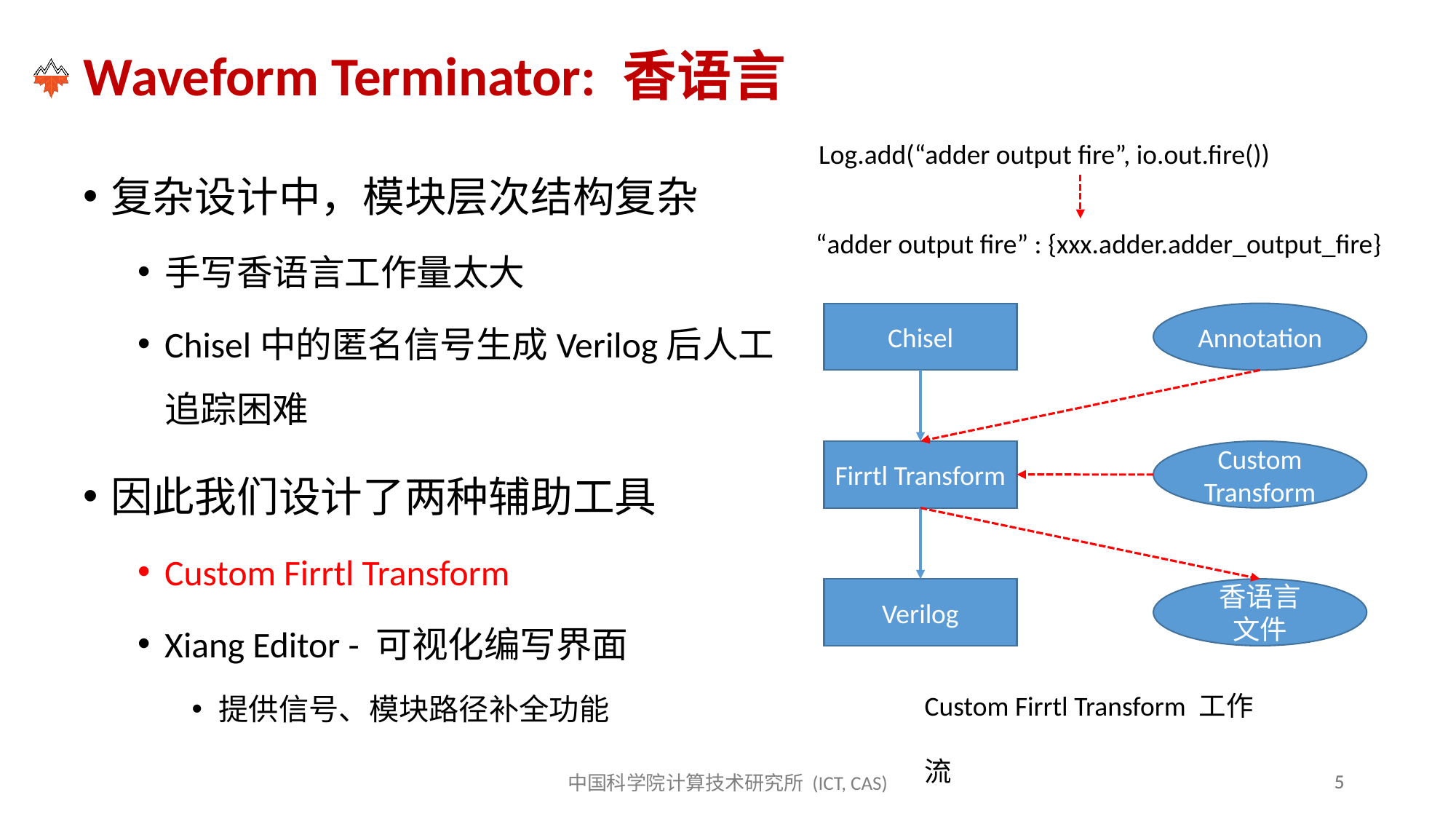

# Waveform Terminator: 香语言
Log.add(“adder output fire”, io.out.fire())
“adder output fire” : {xxx.adder.adder_output_fire}
复杂设计中，模块层次结构复杂
手写香语言工作量太大
Chisel中的匿名信号生成Verilog后人工追踪困难
因此我们设计了两种辅助工具
Custom Firrtl Transform
Xiang Editor - 可视化编写界面
提供信号、模块路径补全功能

Chisel
Annotation
Custom Transform
Firrtl Transform
Verilog
香语言
文件
Custom Firrtl Transform 工作流